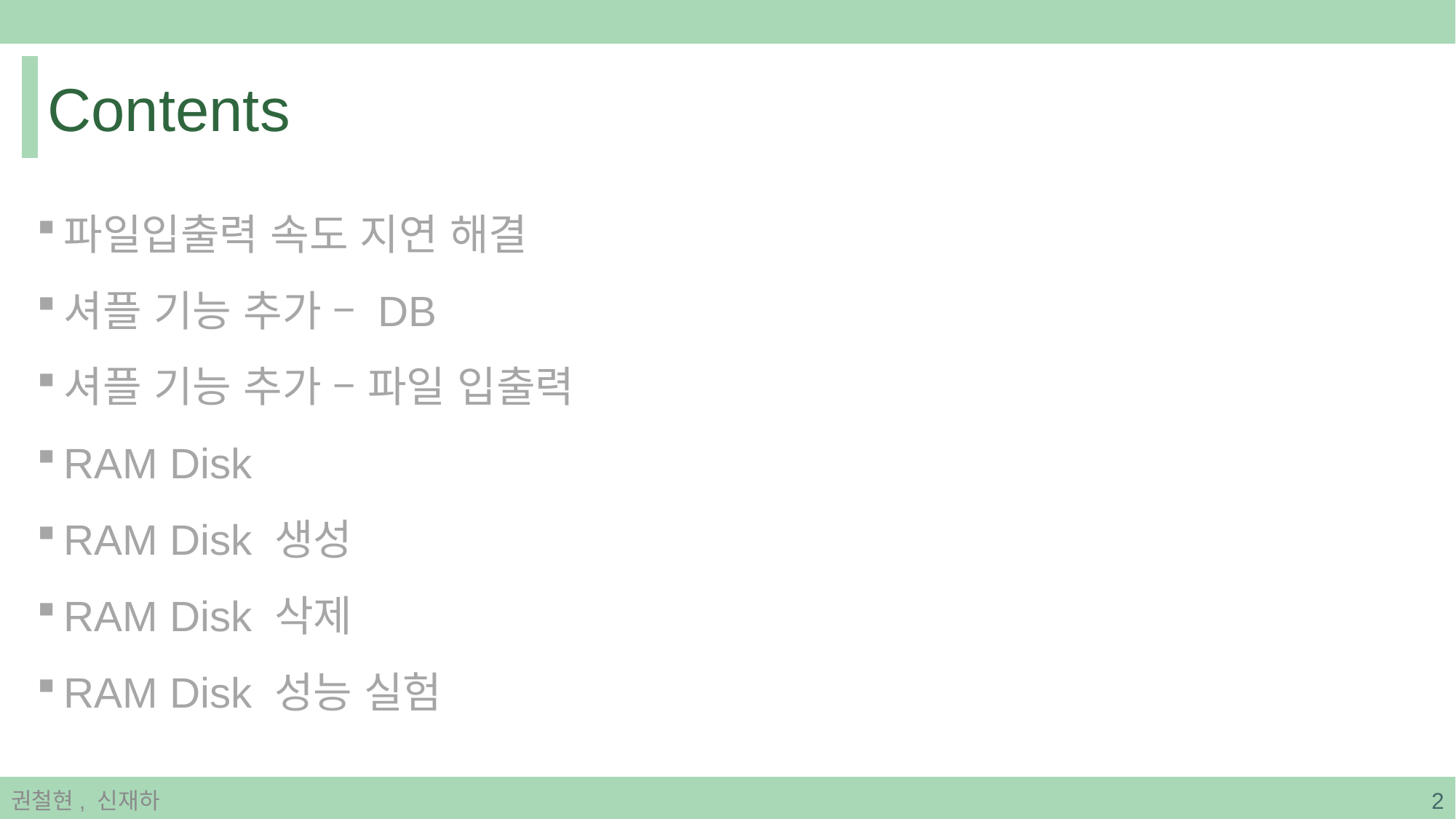

# Contents
파일입출력 속도 지연 해결
셔플 기능 추가 – DB
셔플 기능 추가 – 파일 입출력
RAM Disk
RAM Disk 생성
RAM Disk 삭제
RAM Disk 성능 실험
권철현, 신재하
2